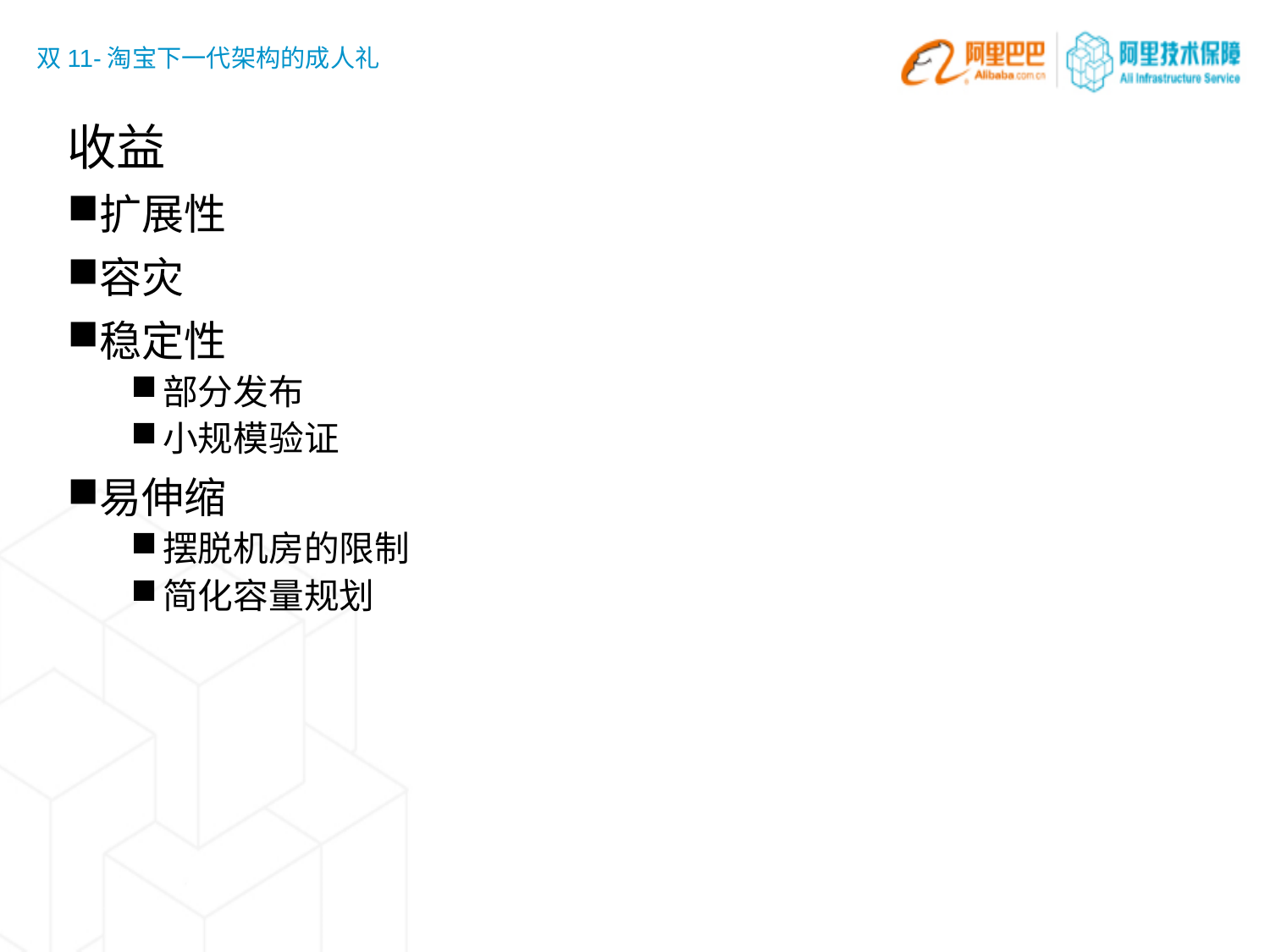

双11-淘宝下一代架构的成人礼
收益
扩展性
容灾
稳定性
部分发布
小规模验证
易伸缩
摆脱机房的限制
简化容量规划